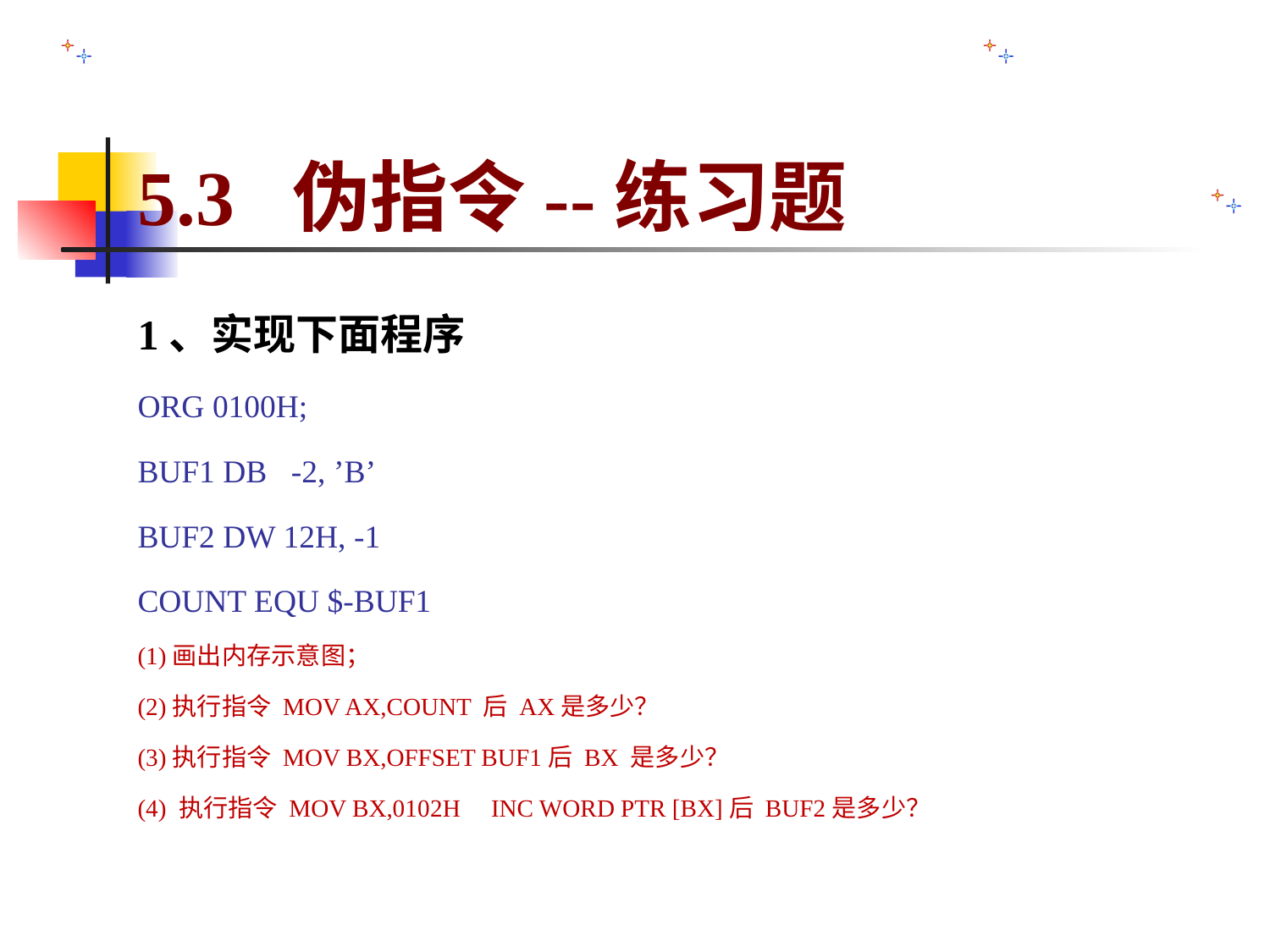

# 5.3  伪指令--练习题
1、实现下面程序
ORG 0100H;
BUF1 DB   -2, ’B’
BUF2 DW 12H, -1
COUNT EQU $-BUF1
(1)画出内存示意图；
(2)执行指令 MOV AX,COUNT 后 AX是多少？
(3)执行指令 MOV BX,OFFSET BUF1后 BX 是多少？
(4) 执行指令 MOV BX,0102H     INC WORD PTR [BX]后 BUF2是多少？